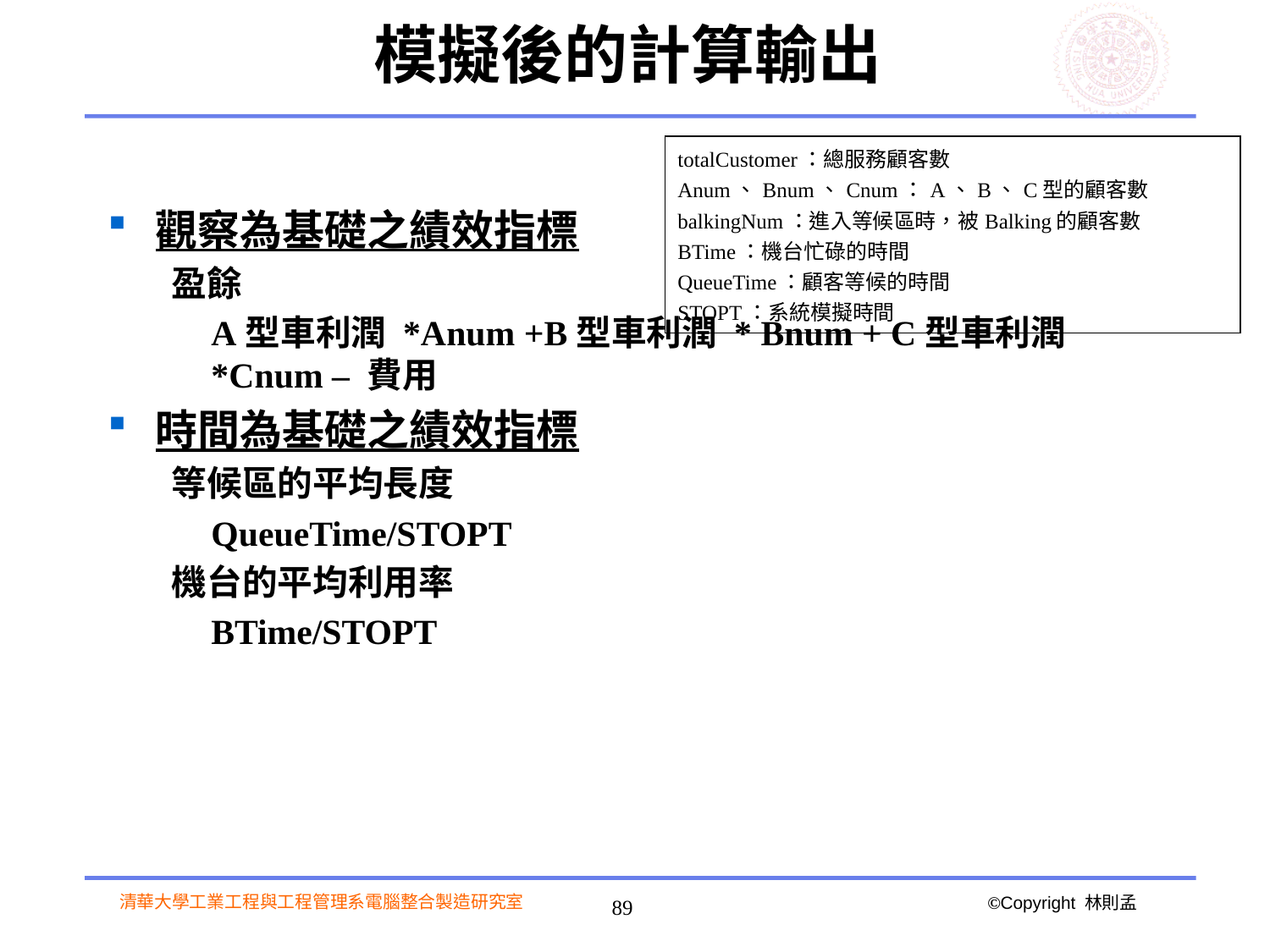

# 模擬後的計算輸出
| totalCustomer：總服務顧客數 Anum、Bnum、Cnum：A、B、C型的顧客數 balkingNum：進入等候區時，被Balking的顧客數 BTime：機台忙碌的時間 QueueTime：顧客等候的時間 STOPT：系統模擬時間 |
| --- |

觀察為基礎之績效指標
盈餘
	A型車利潤 *Anum +B型車利潤 * Bnum + C型車利潤  *Cnum – 費用
時間為基礎之績效指標
等候區的平均長度
	QueueTime/STOPT
機台的平均利用率
	BTime/STOPT